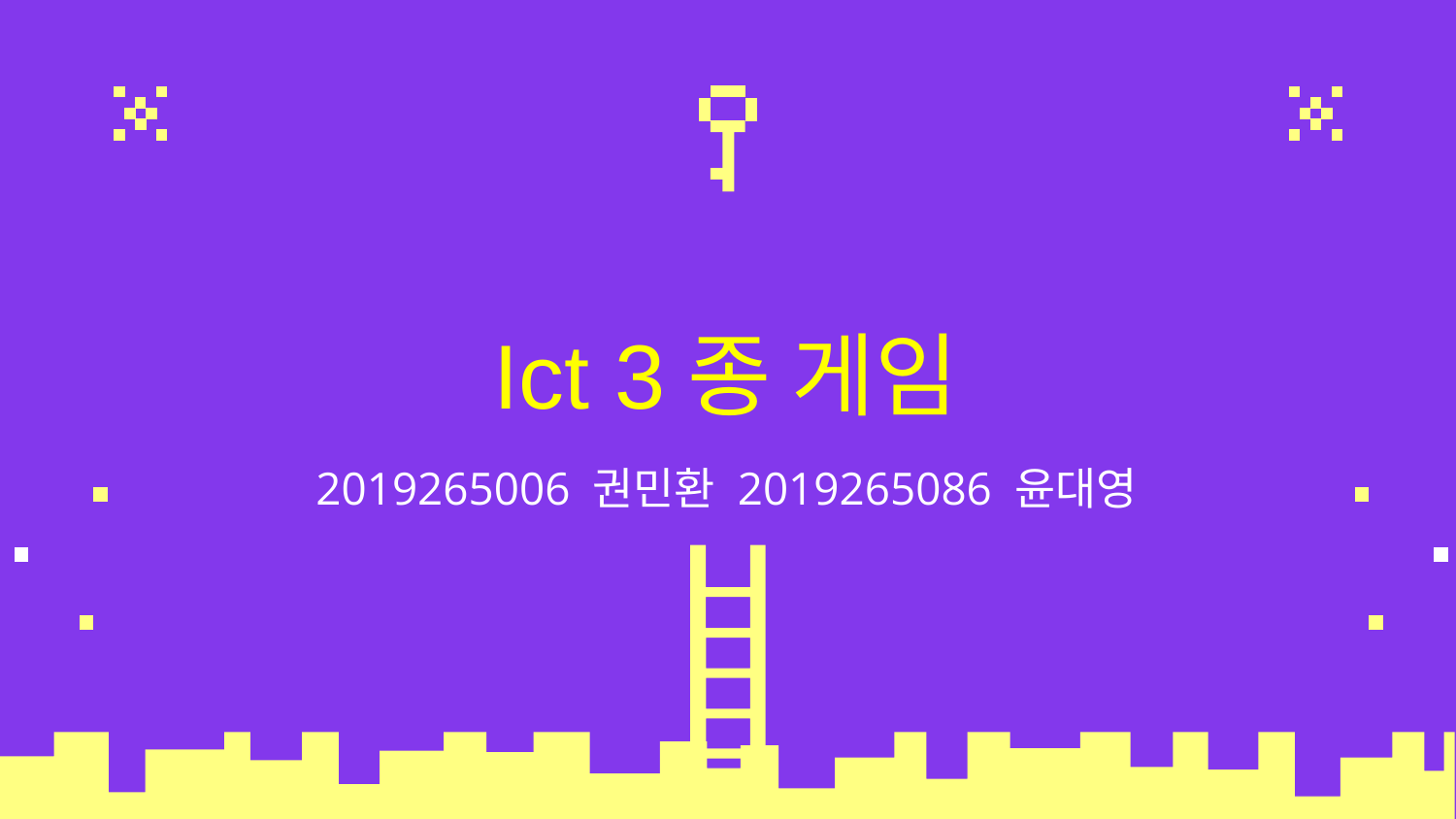

# Ict 3종 게임
2019265006 권민환 2019265086 윤대영